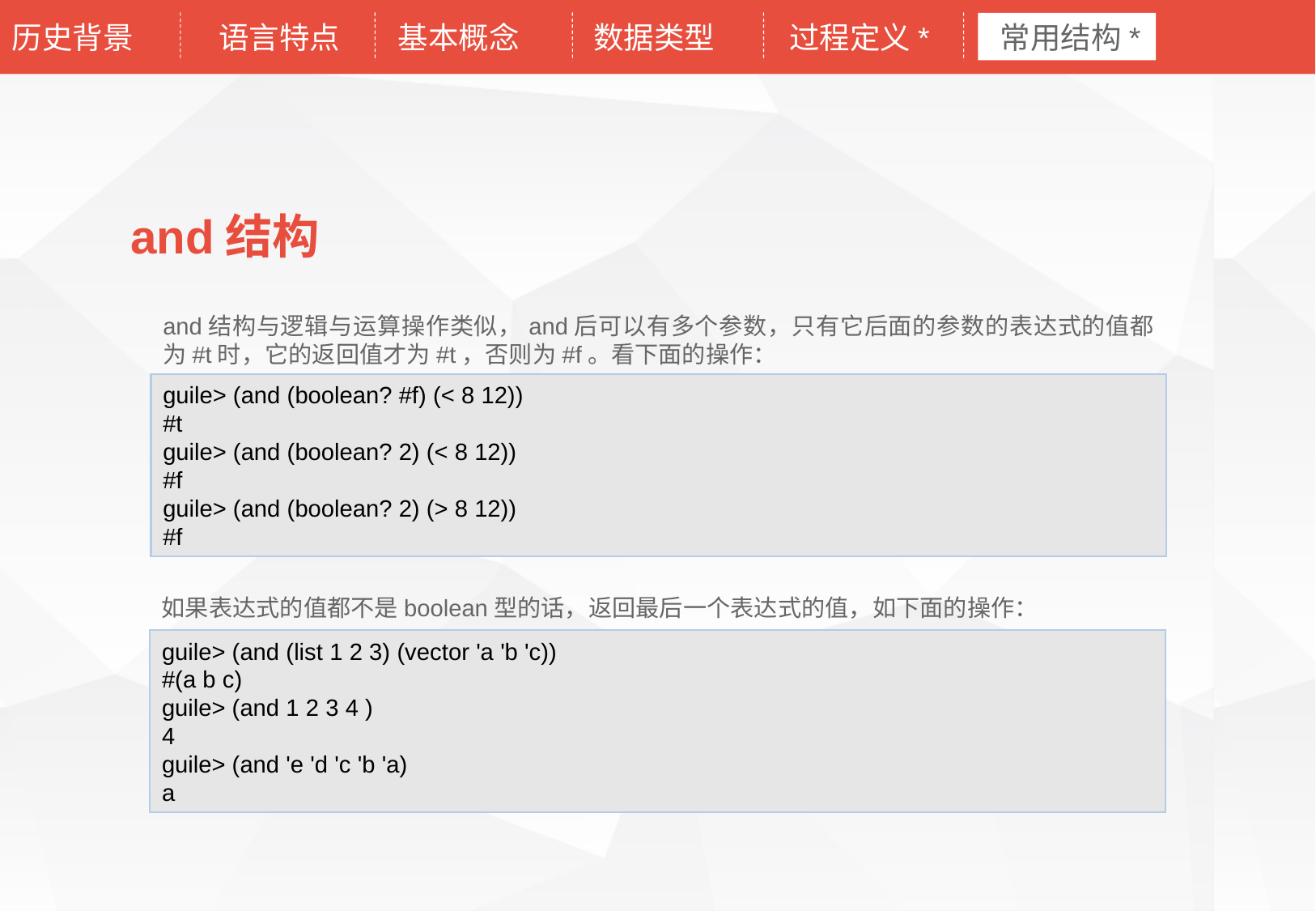

历史背景

语言特点

基本概念

数据类型

过程定义*

常用结构*

and结构
and结构与逻辑与运算操作类似，and后可以有多个参数，只有它后面的参数的表达式的值都为#t时，它的返回值才为#t，否则为#f。看下面的操作：
guile> (and (boolean? #f) (< 8 12))
#t
guile> (and (boolean? 2) (< 8 12))
#f
guile> (and (boolean? 2) (> 8 12))
#f
如果表达式的值都不是boolean型的话，返回最后一个表达式的值，如下面的操作：
guile> (and (list 1 2 3) (vector 'a 'b 'c))
#(a b c)
guile> (and 1 2 3 4 )
4
guile> (and 'e 'd 'c 'b 'a)
a